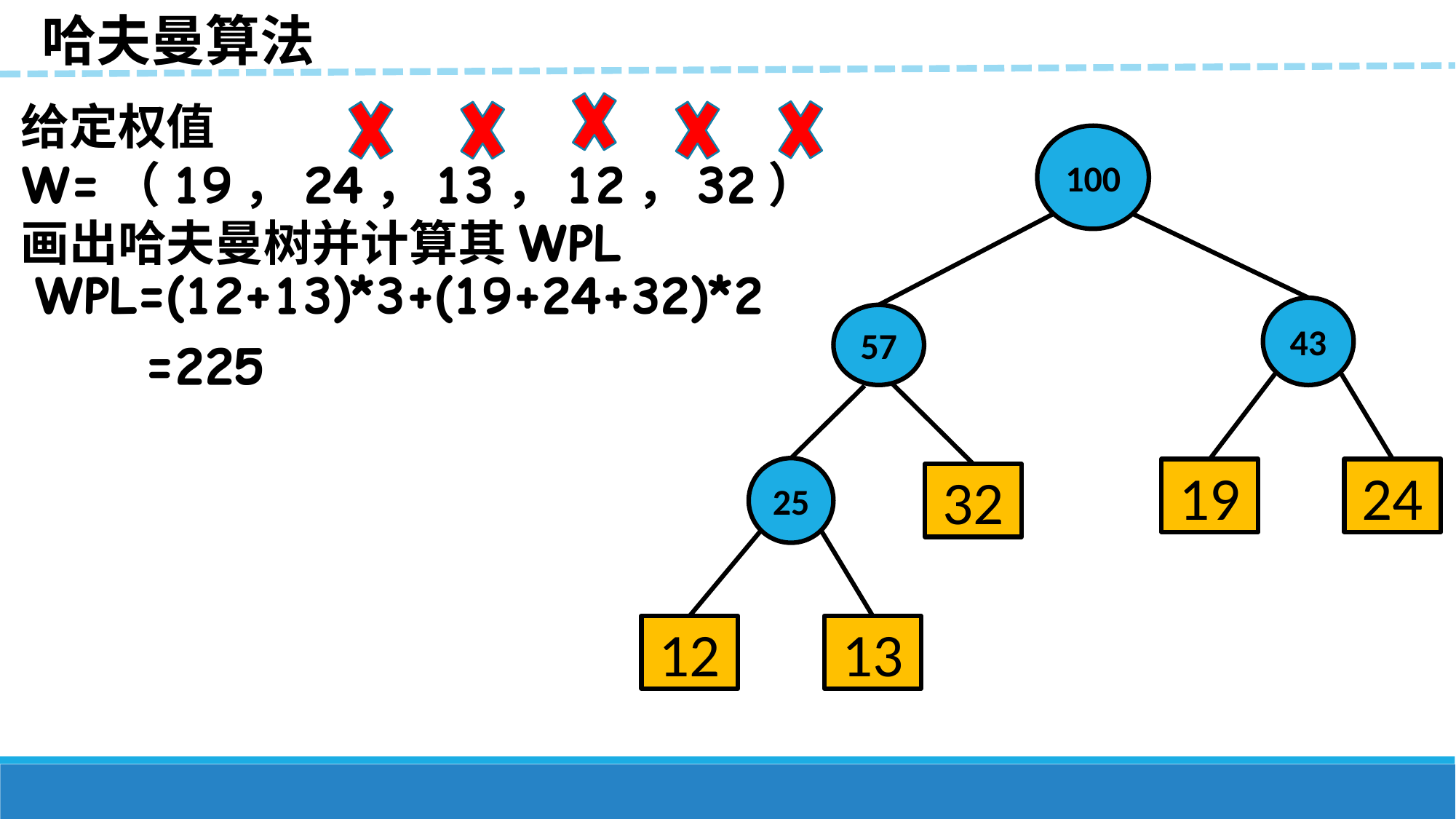

哈夫曼算法

给定权值W=（19，24，13，12，32）
画出哈夫曼树并计算其WPL
100
WPL=(12+13)*3+(19+24+32)*2
43
57
=225
25
19
24
32
12
13